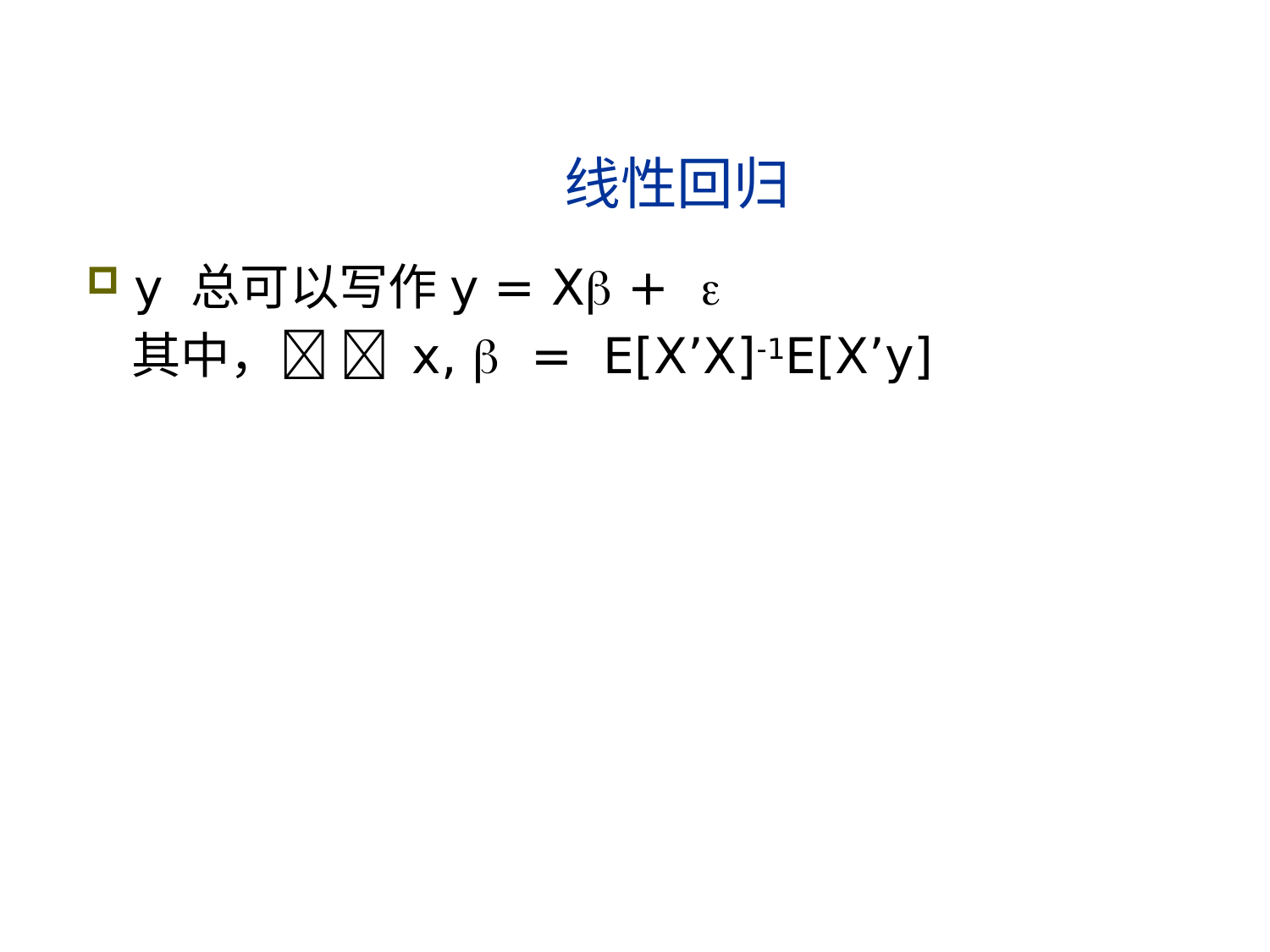

# 线性回归
y 总可以写作y = Xβ +  ε
   其中，ε ⊥ x, β  =  E[X’X]-1E[X’y]